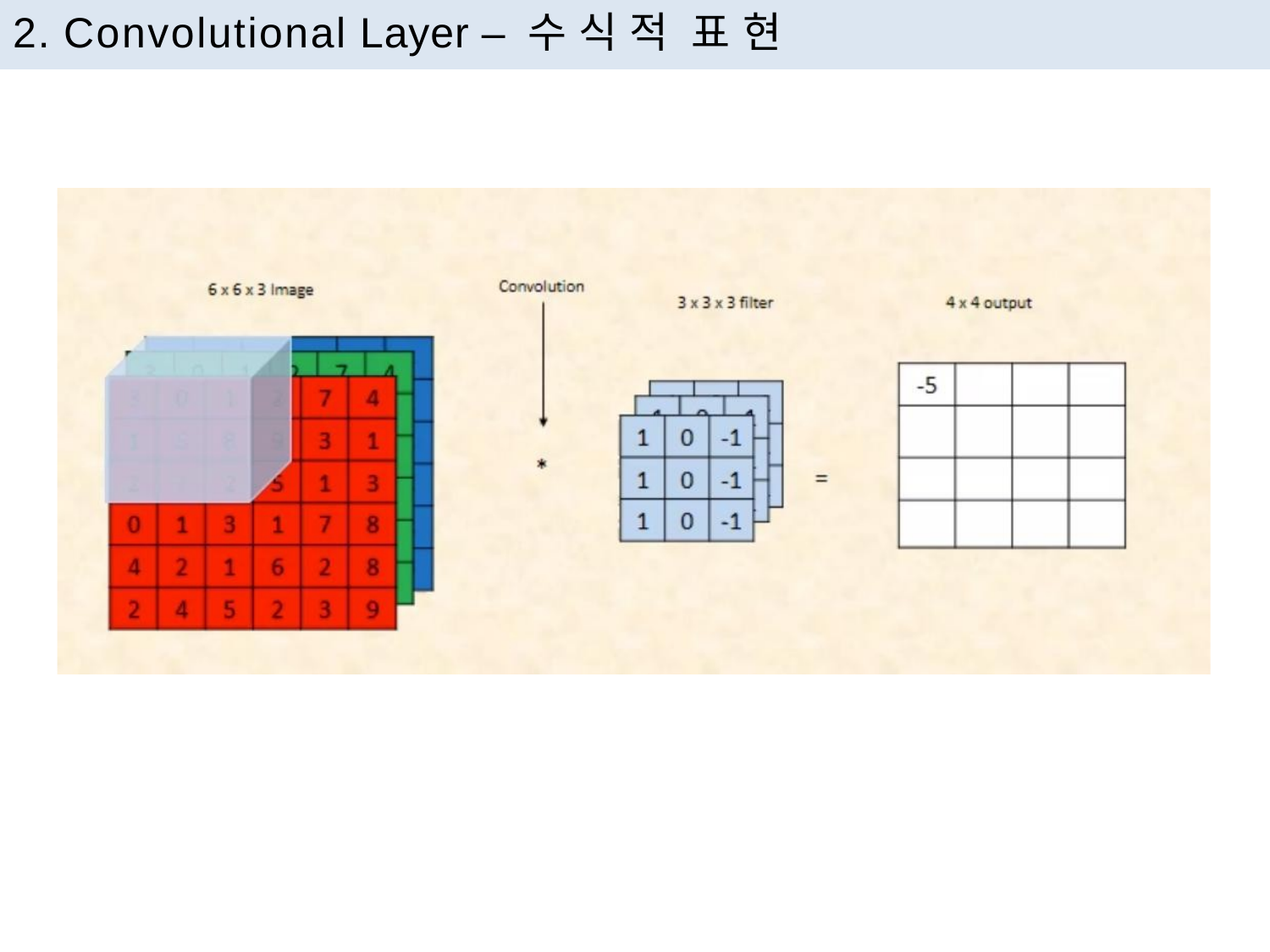

# 2. Convolutional Layer – 수식적 표현